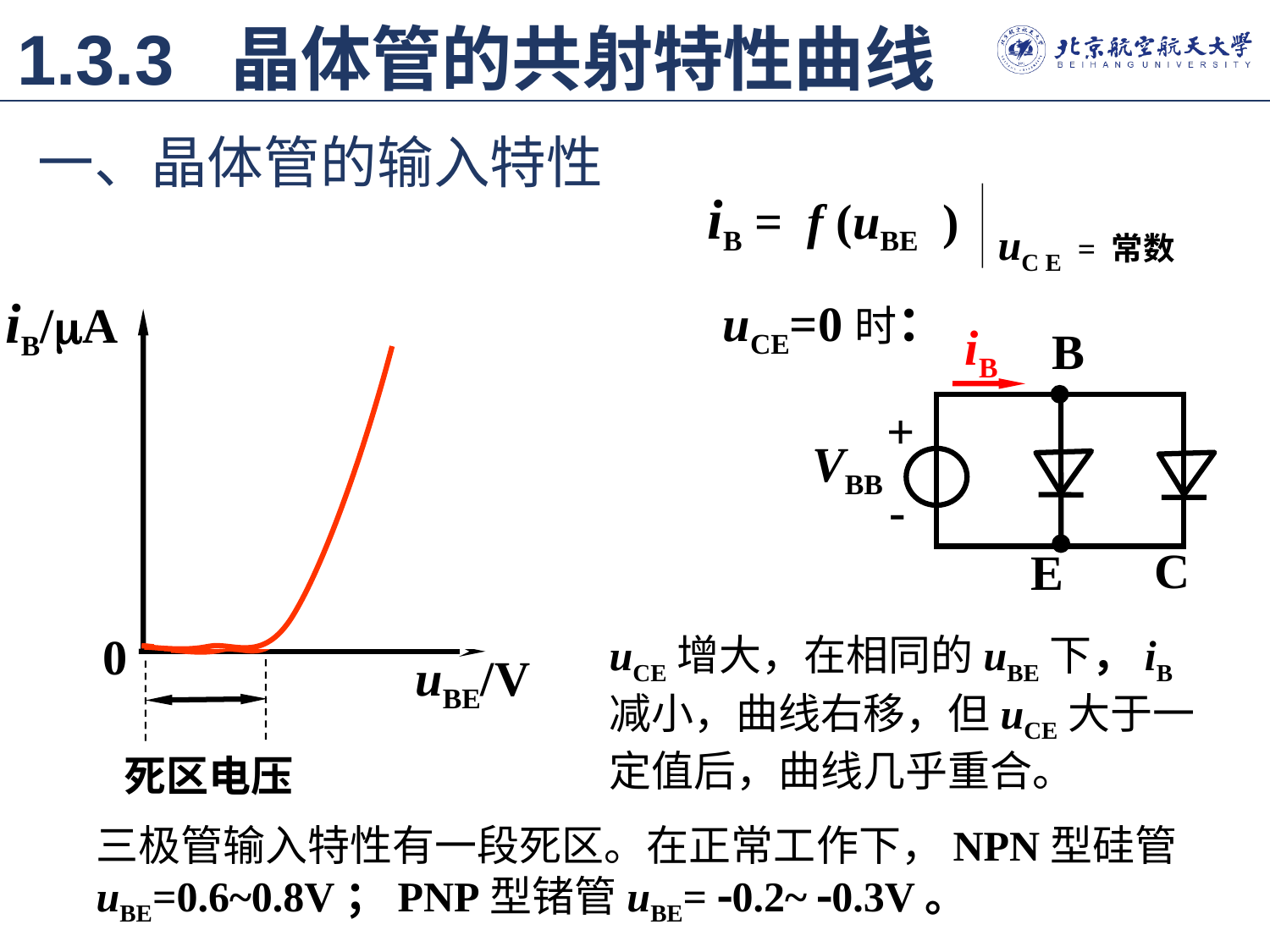

1.3.3  晶体管的共射特性曲线
一、晶体管的输入特性
iB =  f (uBE  )
uC E  = 常数

uCE = 0
iB/μA

0

uBE/V
uCE=0时：
iB
B

+

VBB

-

C
E

uCE ≥ 1V

uCE增大，在相同的uBE下，iB减小，曲线右移，但uCE大于一定值后，曲线几乎重合。

死区电压
三极管输入特性有一段死区。在正常工作下，NPN型硅管uBE=0.6~0.8V；PNP型锗管uBE= −0.2~ −0.3V。
34